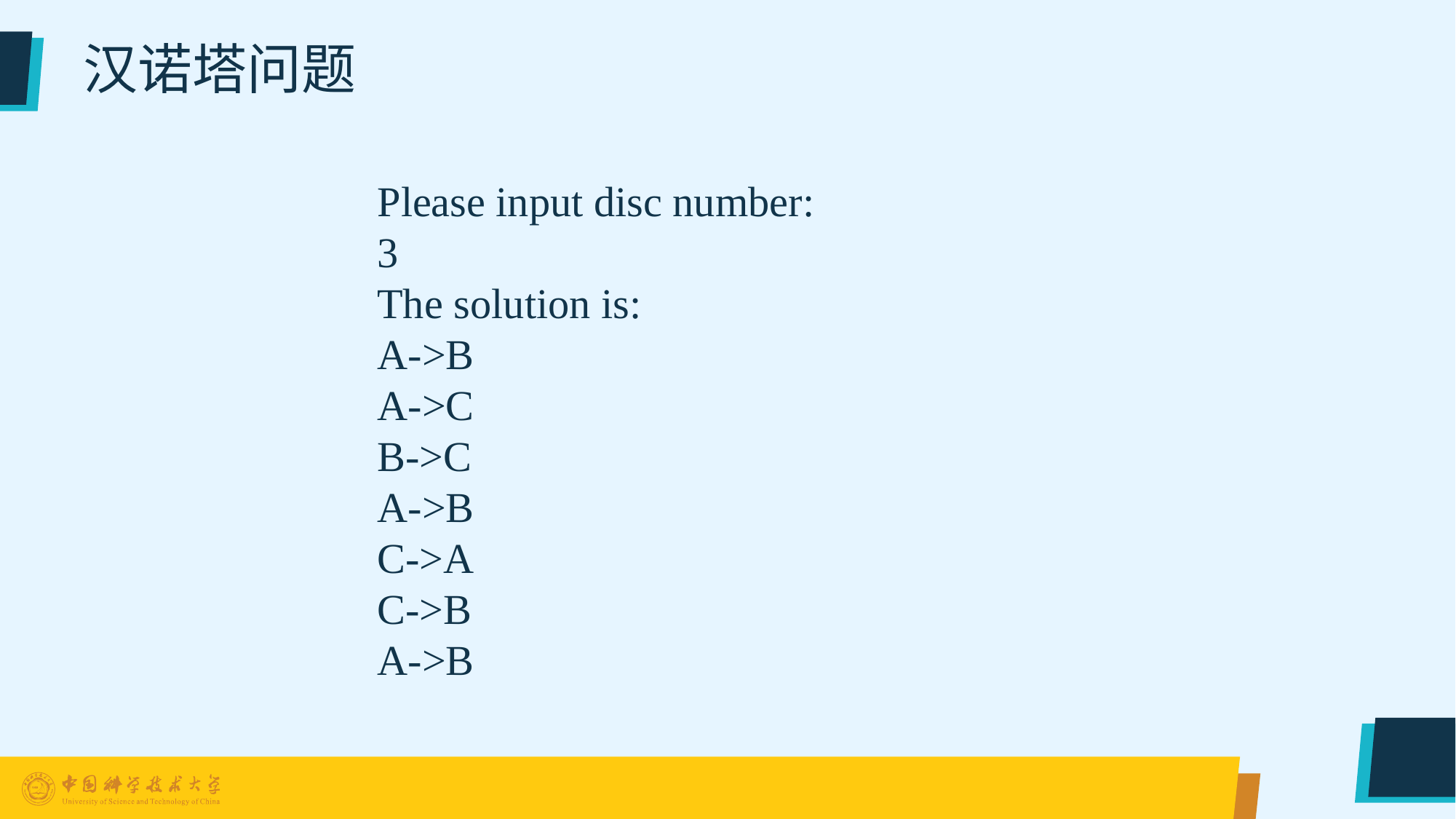

# 汉诺塔问题
Please input disc number:
3
The solution is:
A->B
A->C
B->C
A->B
C->A
C->B
A->B